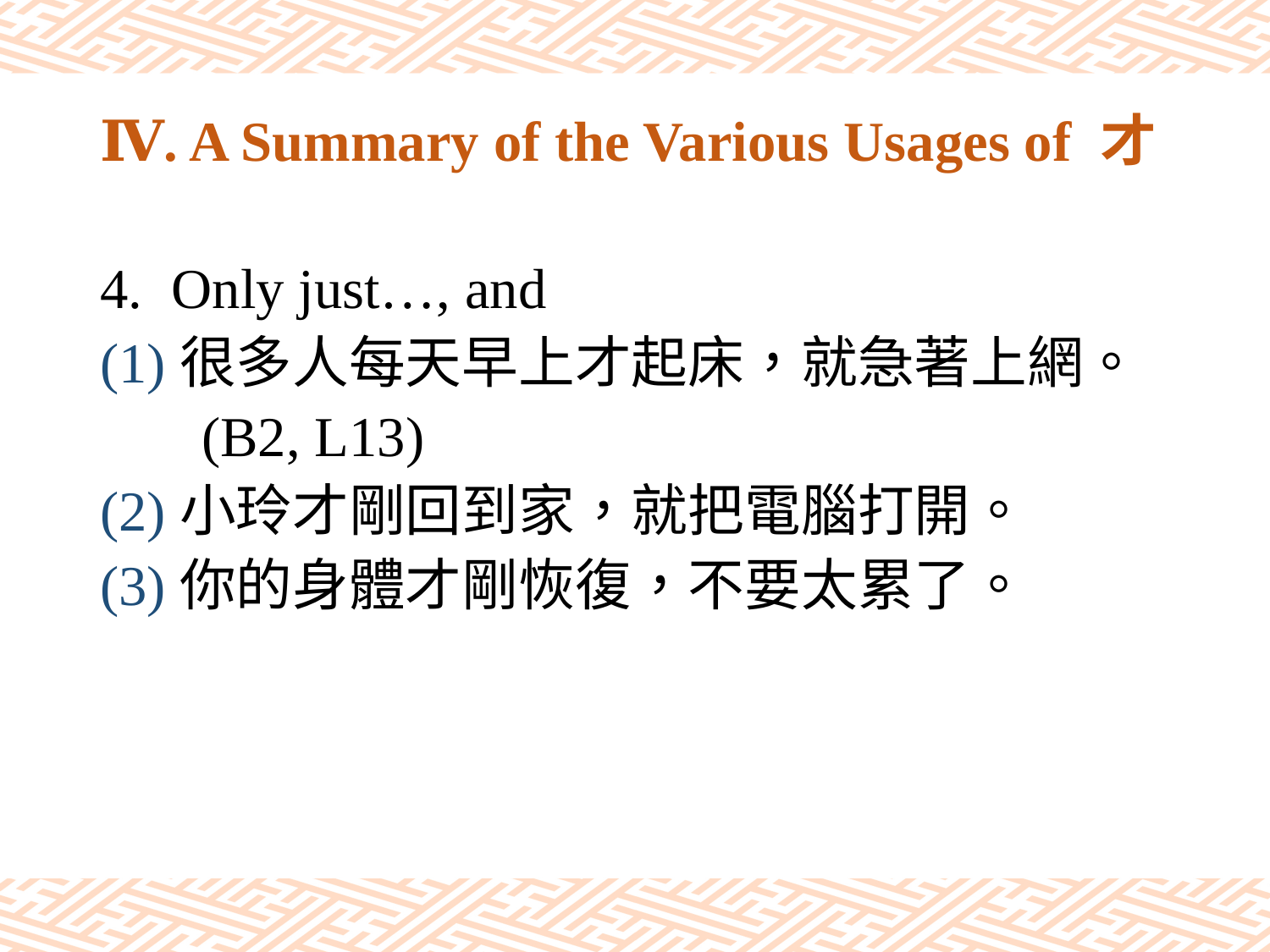

# Ⅳ. A Summary of the Various Usages of 才
Only just…, and
(1)很多人每天早上才起床，就急著上網。
   (B2, L13)
(2)小玲才剛回到家，就把電腦打開。
(3)你的身體才剛恢復，不要太累了。